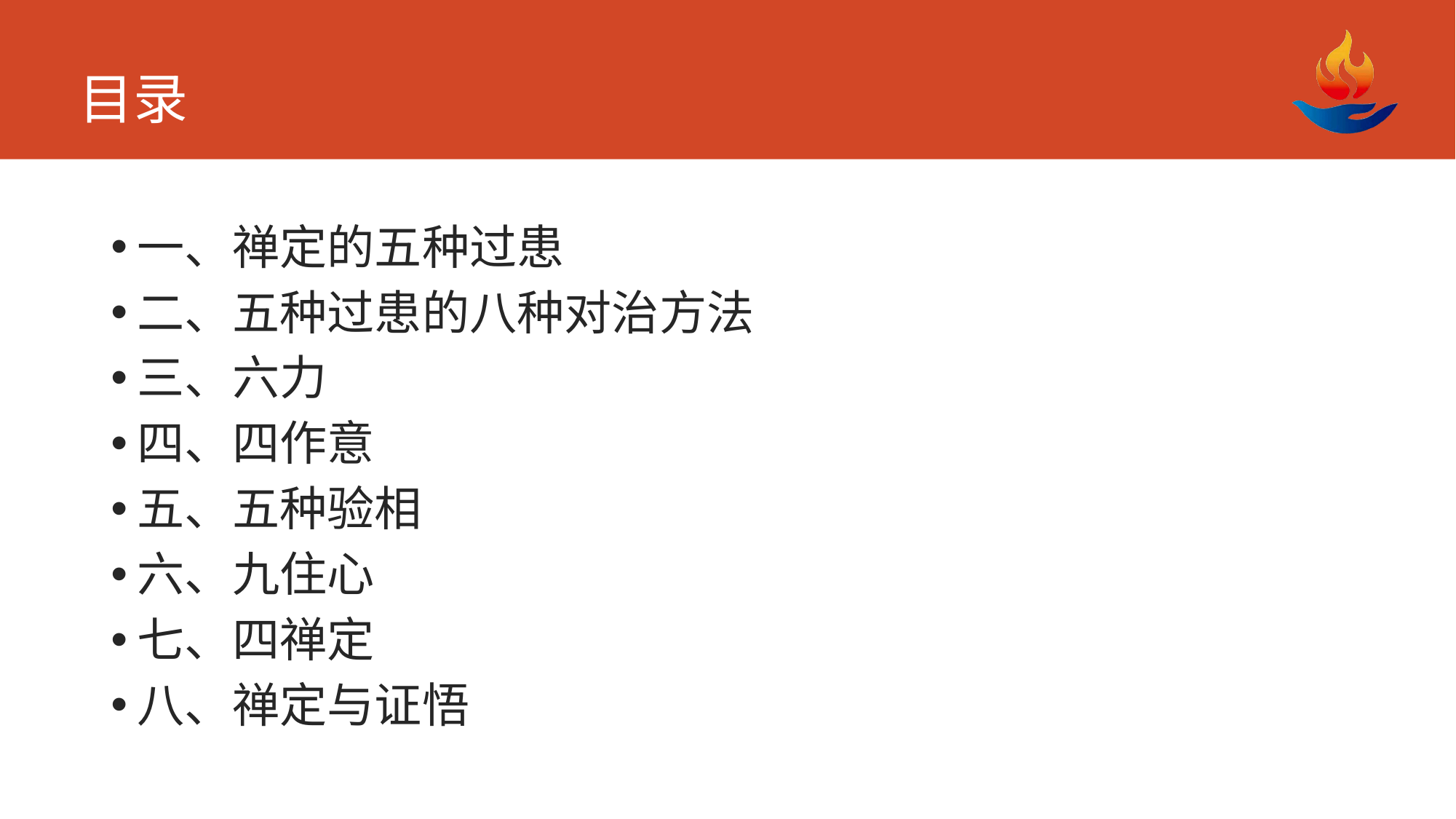

# 目录
一、禅定的五种过患
二、五种过患的八种对治方法
三、六力
四、四作意
五、五种验相
六、九住心
七、四禅定
八、禅定与证悟